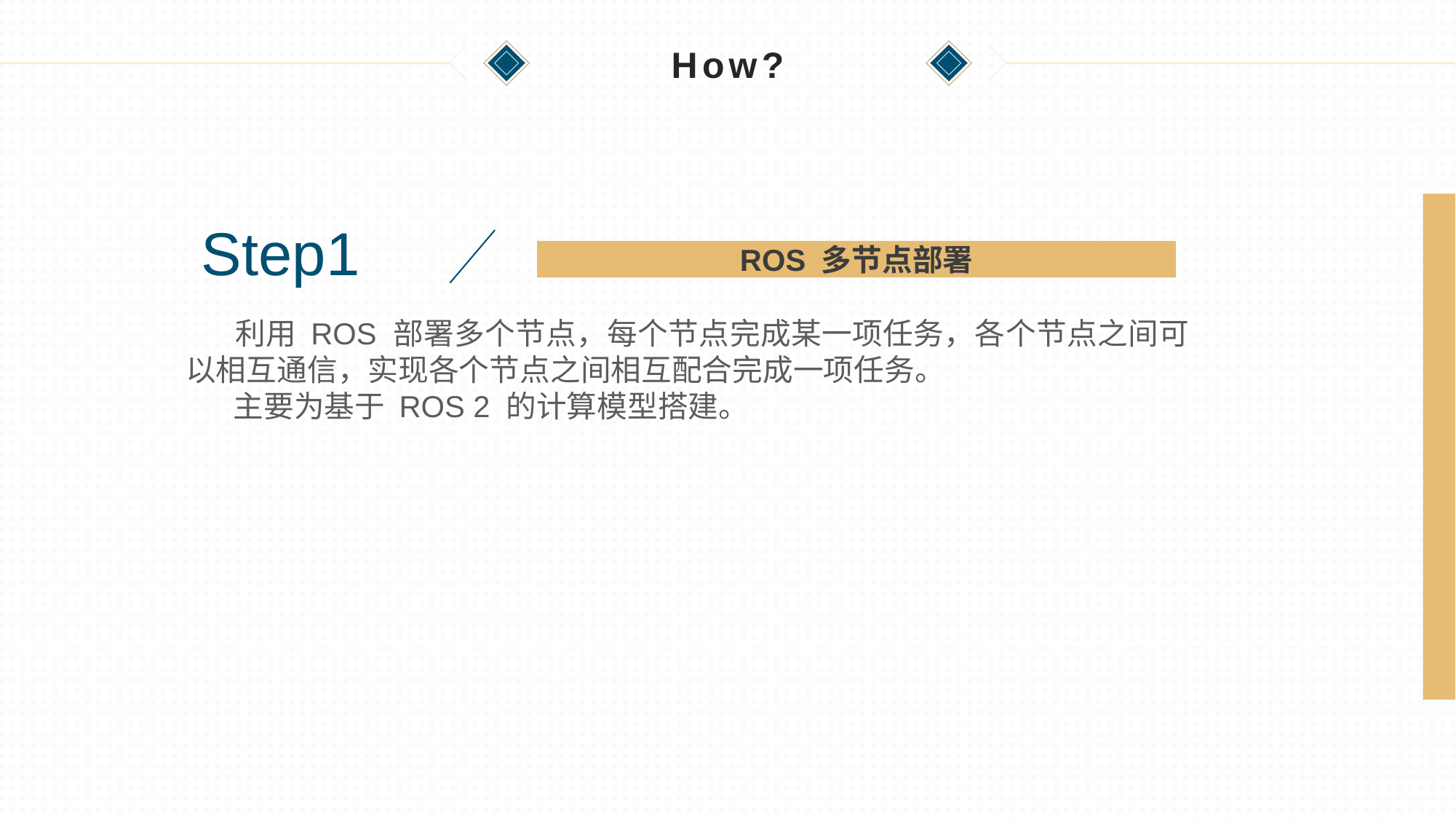

# How?

Step1
ROS 多节点部署
      利用 ROS 部署多个节点，每个节点完成某一项任务，各个节点之间可以相互通信，实现各个节点之间相互配合完成一项任务。
      主要为基于 ROS 2 的计算模型搭建。